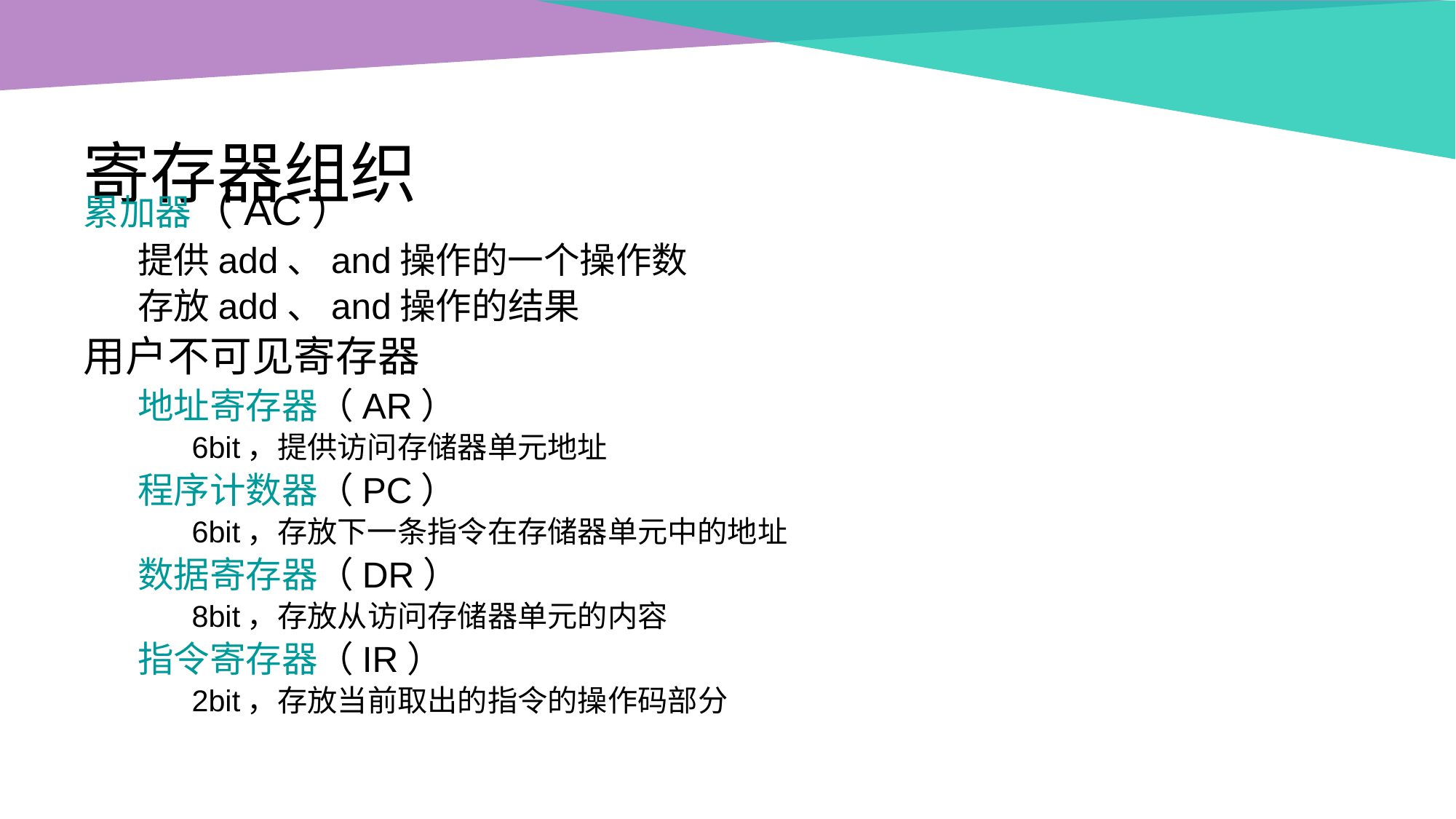

# 寄存器组织
累加器（AC）
提供add、and操作的一个操作数
存放add、and操作的结果
用户不可见寄存器
地址寄存器（AR）
6bit，提供访问存储器单元地址
程序计数器（PC）
6bit，存放下一条指令在存储器单元中的地址
数据寄存器（DR）
8bit，存放从访问存储器单元的内容
指令寄存器（IR）
2bit，存放当前取出的指令的操作码部分